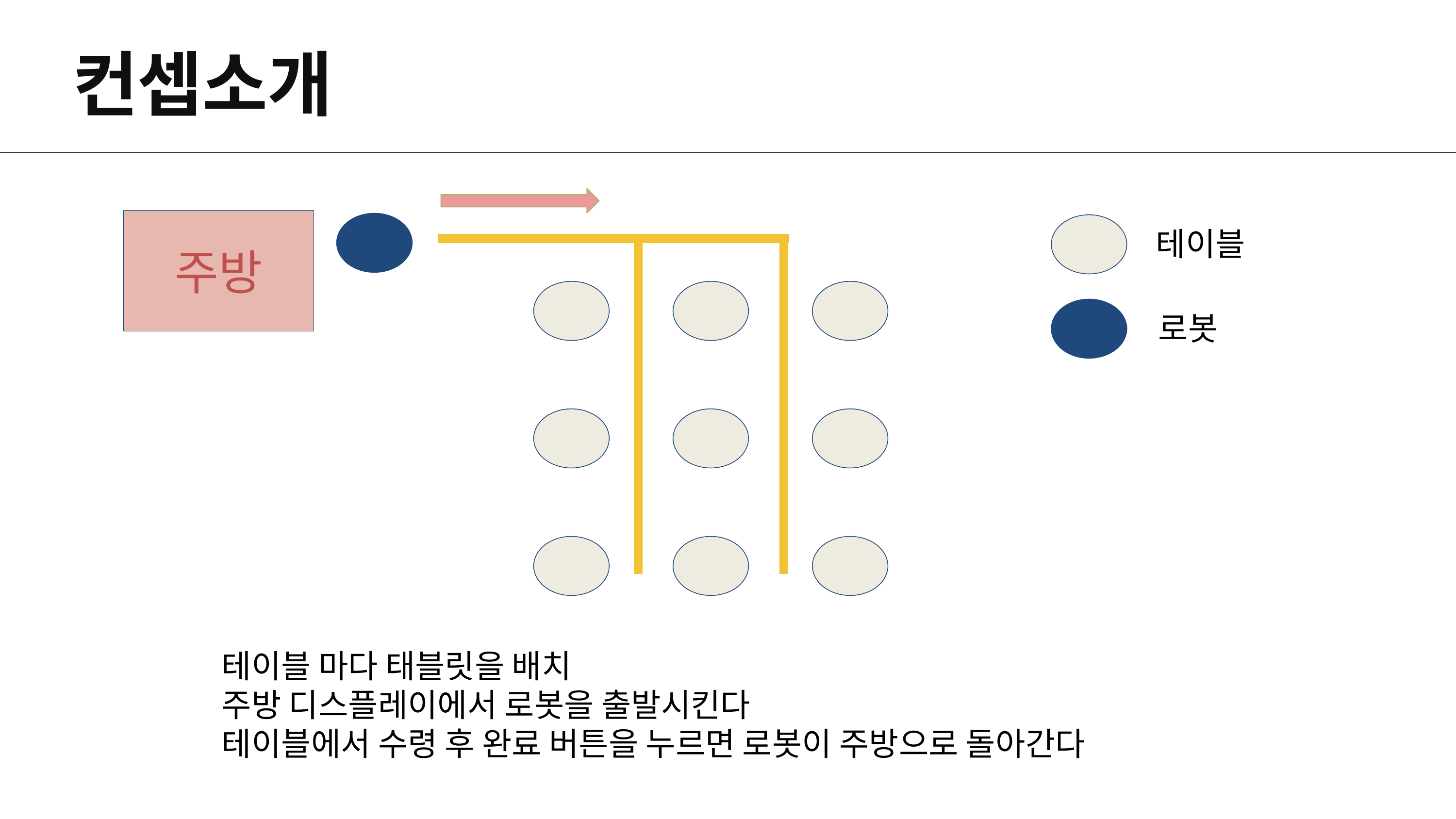

컨셉소개

주방

테이블

로봇

테이블 마다 태블릿을 배치
주방 디스플레이에서 로봇을 출발시킨다
테이블에서 수령 후 완료 버튼을 누르면 로봇이 주방으로 돌아간다